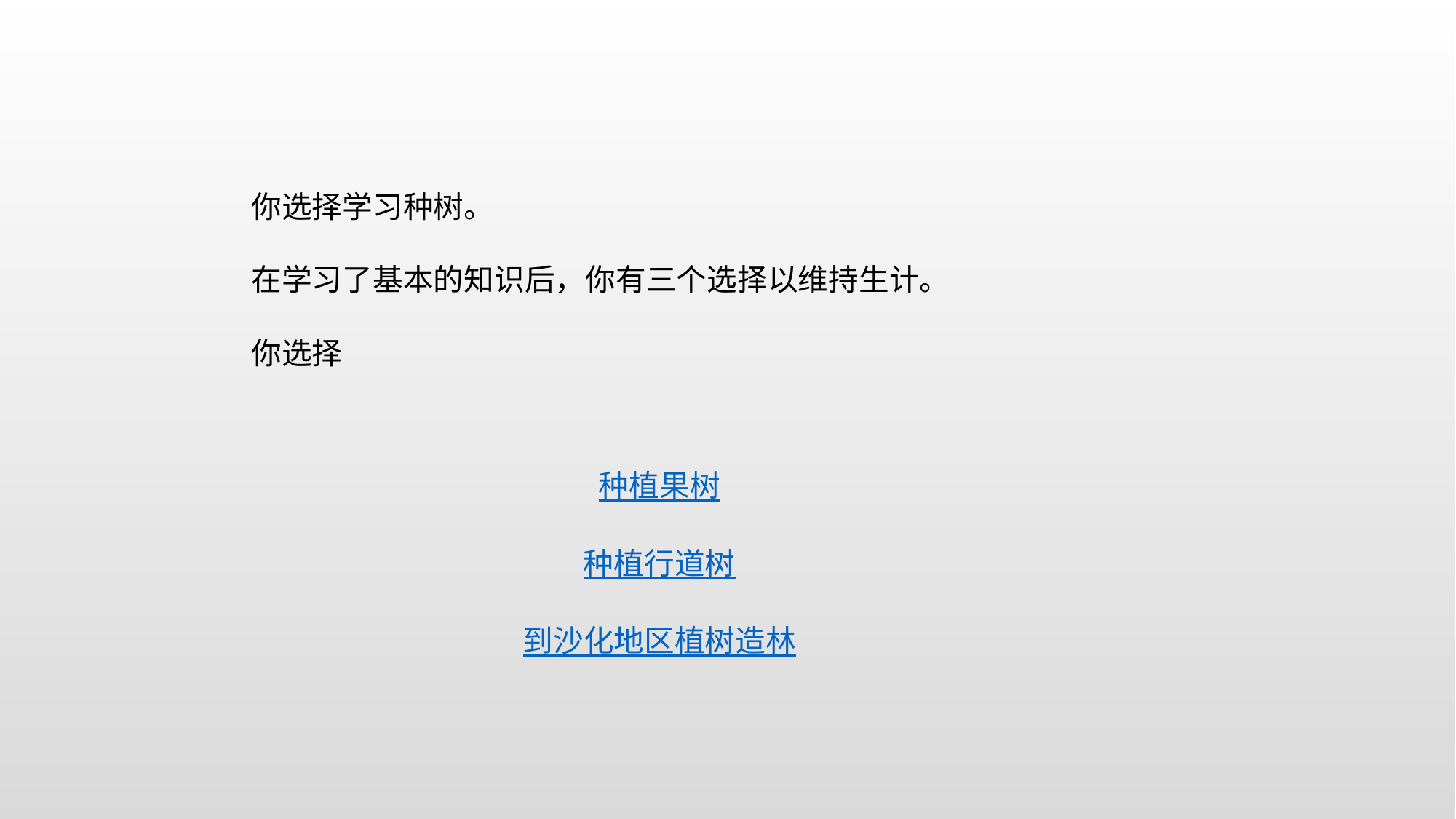

你选择学习种树。

在学习了基本的知识后，你有三个选择以维持生计。

你选择
种植果树
种植行道树
到沙化地区植树造林